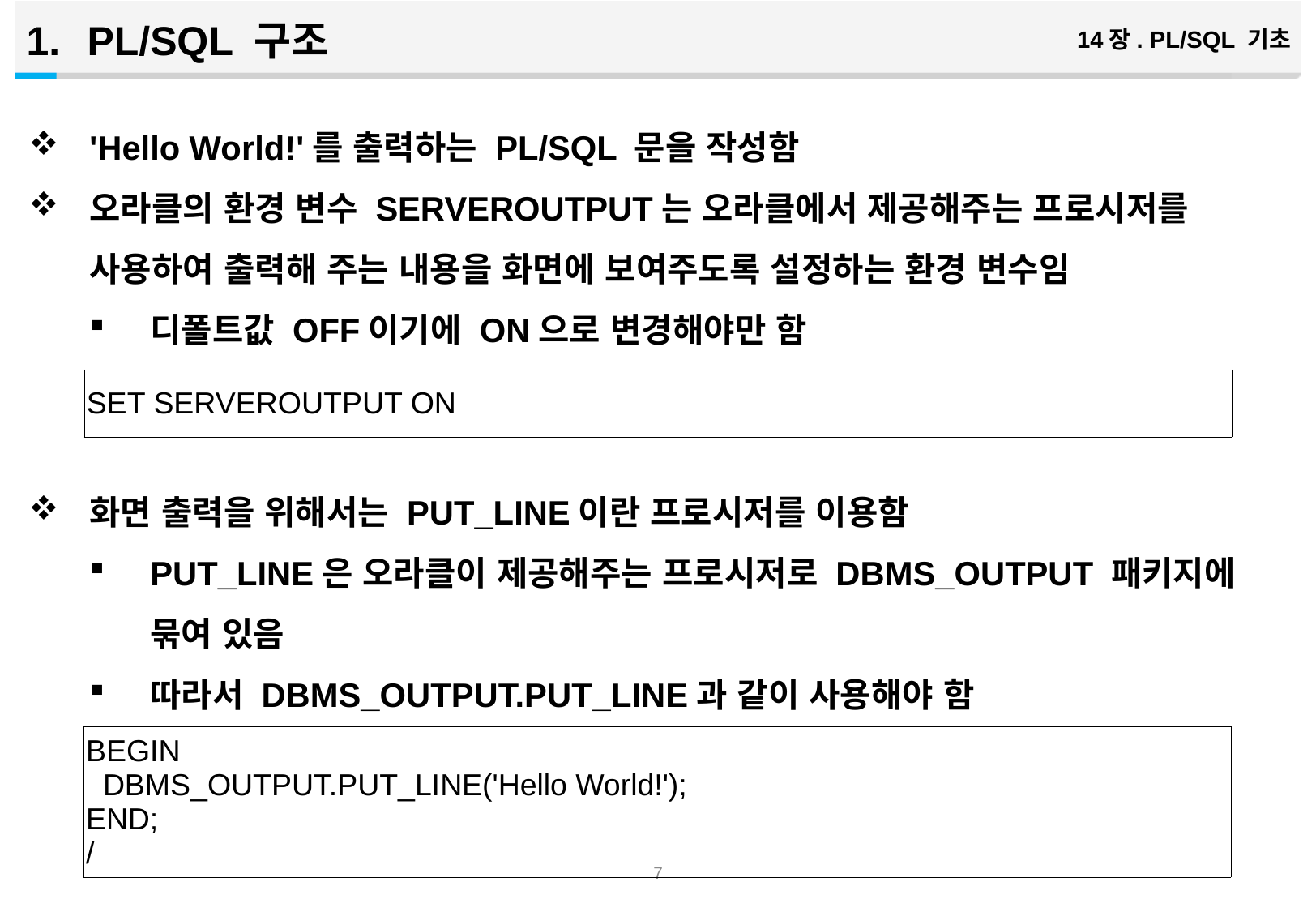

PL/SQL 구조
14장. PL/SQL 기초
'Hello World!'를 출력하는 PL/SQL 문을 작성함
오라클의 환경 변수 SERVEROUTPUT는 오라클에서 제공해주는 프로시저를    사용하여 출력해 주는 내용을 화면에 보여주도록 설정하는 환경 변수임
디폴트값 OFF이기에 ON으로 변경해야만 함

화면 출력을 위해서는 PUT_LINE이란 프로시저를 이용함
PUT_LINE은 오라클이 제공해주는 프로시저로 DBMS_OUTPUT 패키지에 묶여 있음
따라서 DBMS_OUTPUT.PUT_LINE과 같이 사용해야 함

| SET SERVEROUTPUT ON |
| --- |
| BEGIN DBMS\_OUTPUT.PUT\_LINE('Hello World!'); END; / |
| --- |
7